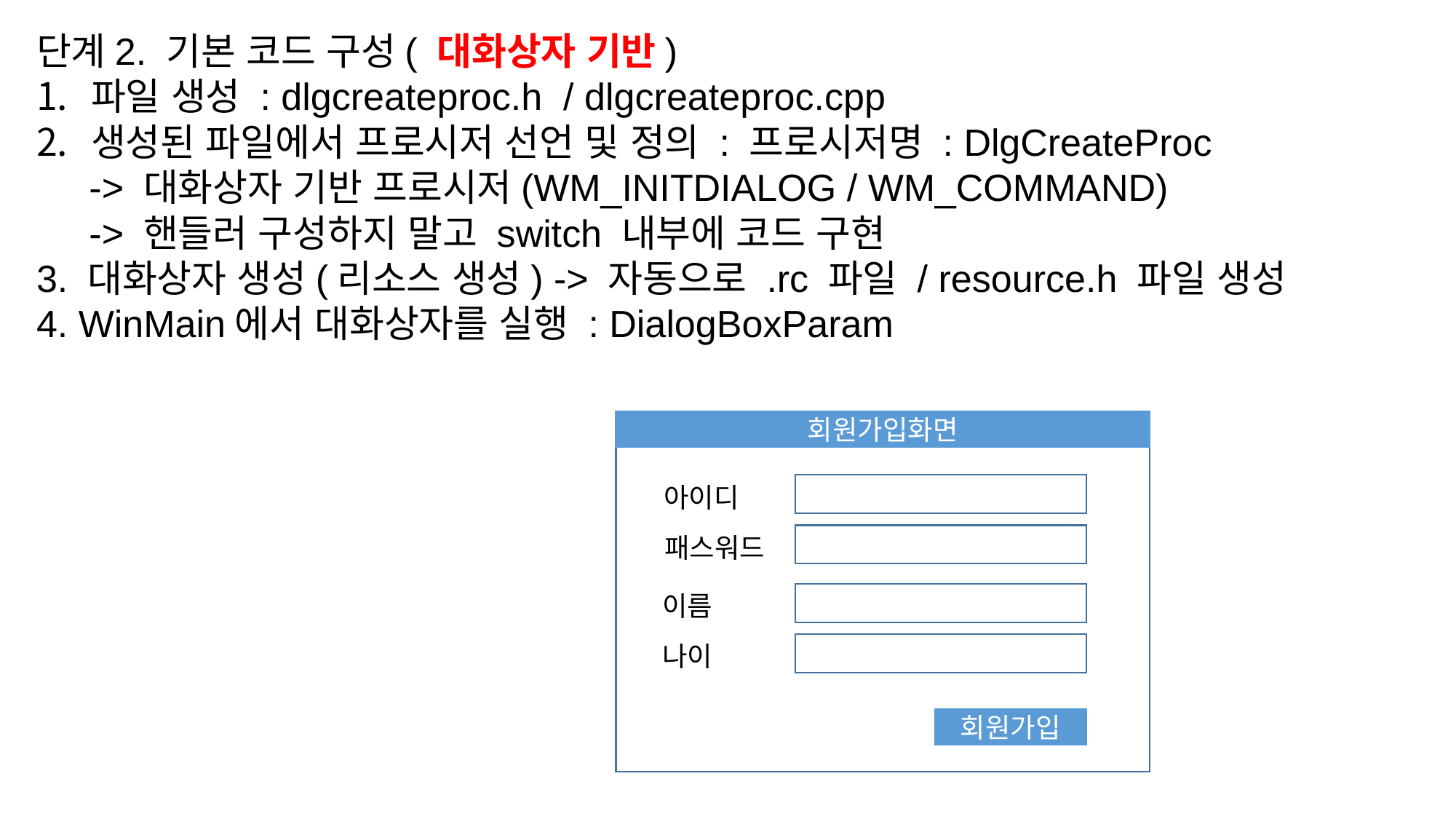

단계2. 기본 코드 구성( 대화상자 기반)
파일 생성 : dlgcreateproc.h  / dlgcreateproc.cpp
생성된 파일에서 프로시저 선언 및 정의 : 프로시저명 : DlgCreateProc
     -> 대화상자 기반 프로시저(WM_INITDIALOG / WM_COMMAND)
     -> 핸들러 구성하지 말고 switch 내부에 코드 구현
3. 대화상자 생성(리소스 생성) -> 자동으로 .rc 파일 / resource.h 파일 생성
4. WinMain에서 대화상자를 실행 : DialogBoxParam
회원가입화면

아이디

패스워드

이름

나이

회원가입